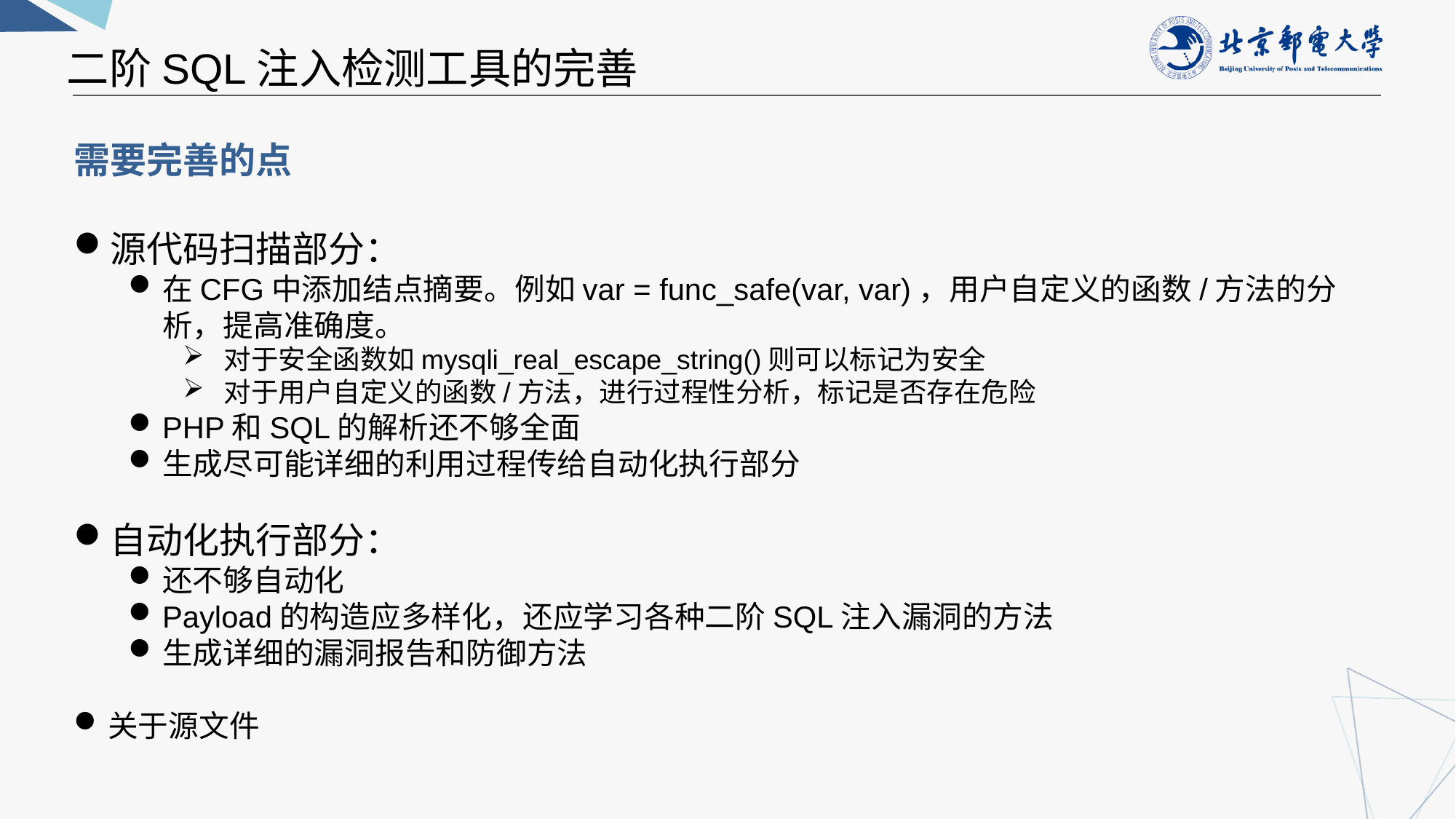

二阶SQL注入检测工具的完善
需要完善的点
源代码扫描部分：
在CFG中添加结点摘要。例如var = func_safe(var, var)，用户自定义的函数/方法的分析，提高准确度。
对于安全函数如mysqli_real_escape_string()则可以标记为安全
对于用户自定义的函数/方法，进行过程性分析，标记是否存在危险
PHP和SQL的解析还不够全面
生成尽可能详细的利用过程传给自动化执行部分

自动化执行部分：
还不够自动化
Payload的构造应多样化，还应学习各种二阶SQL注入漏洞的方法
生成详细的漏洞报告和防御方法

关于源文件